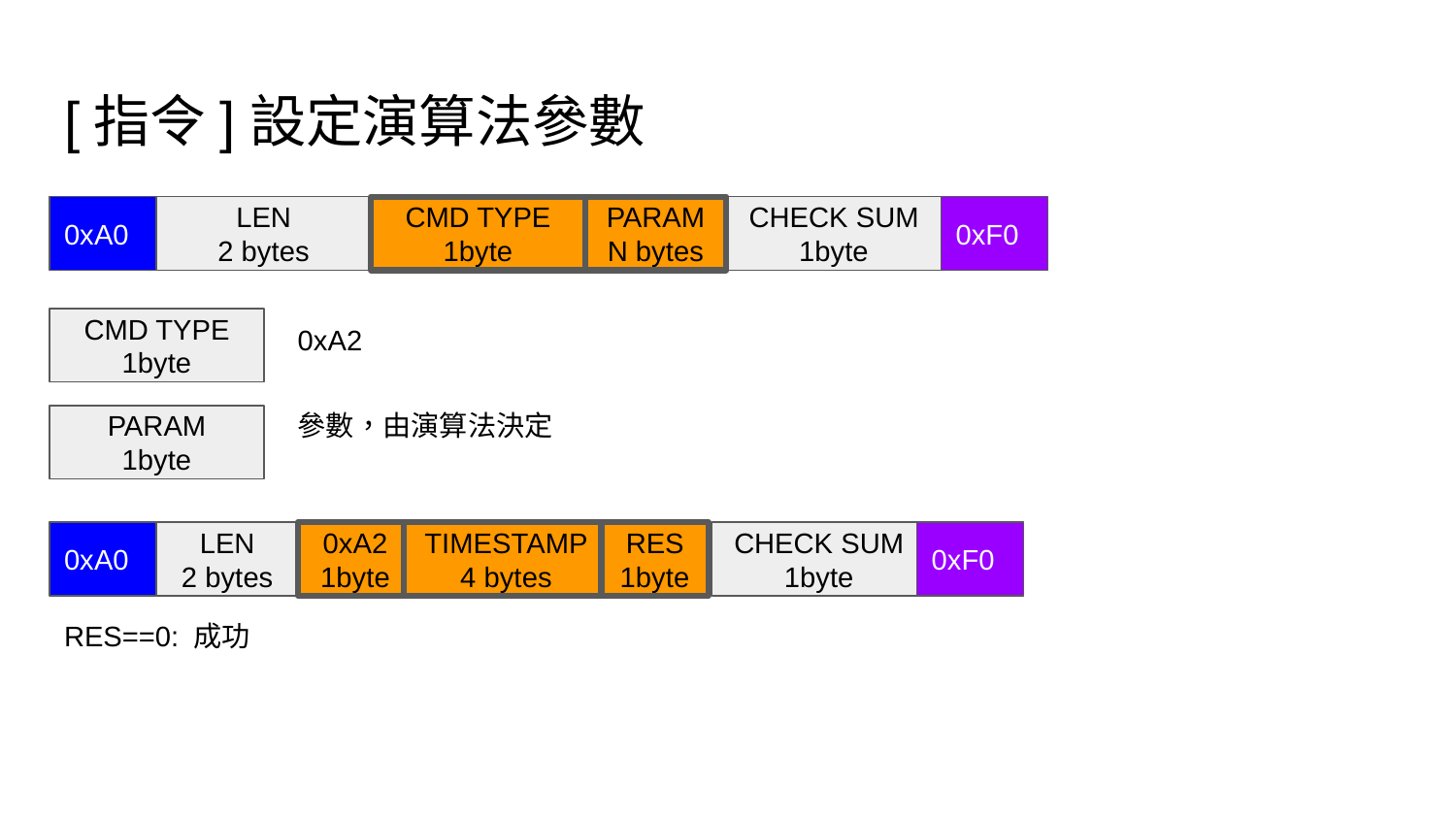

# [指令]設定演算法參數
0xA0
LEN
2 bytes
CMD TYPE
1byte
PARAM
N bytes
CHECK SUM
1byte
0xF0
CMD TYPE
1byte
0xA2
參數，由演算法決定
PARAM
1byte
0xA0
LEN
2 bytes
0xA2
1byte
TIMESTAMP
4 bytes
RES
1byte
CHECK SUM
1byte
0xF0
RES==0: 成功